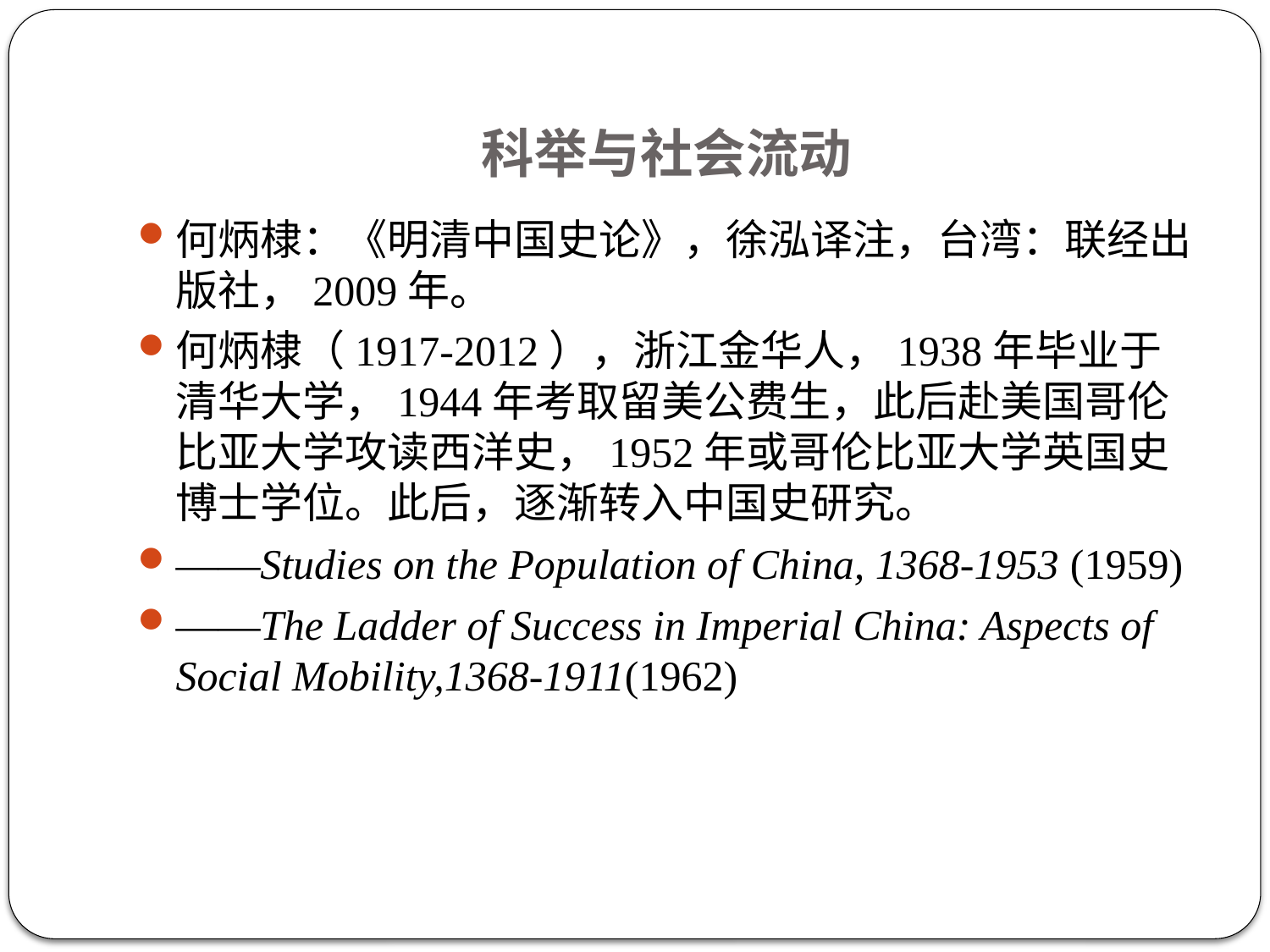

# 科举与社会流动
何炳棣：《明清中国史论》，徐泓译注，台湾：联经出版社，2009年。
何炳棣（1917-2012），浙江金华人，1938年毕业于清华大学，1944年考取留美公费生，此后赴美国哥伦比亚大学攻读西洋史，1952年或哥伦比亚大学英国史博士学位。此后，逐渐转入中国史研究。
——Studies on the Population of China, 1368-1953 (1959)
——The Ladder of Success in Imperial China: Aspects of Social Mobility,1368-1911(1962)